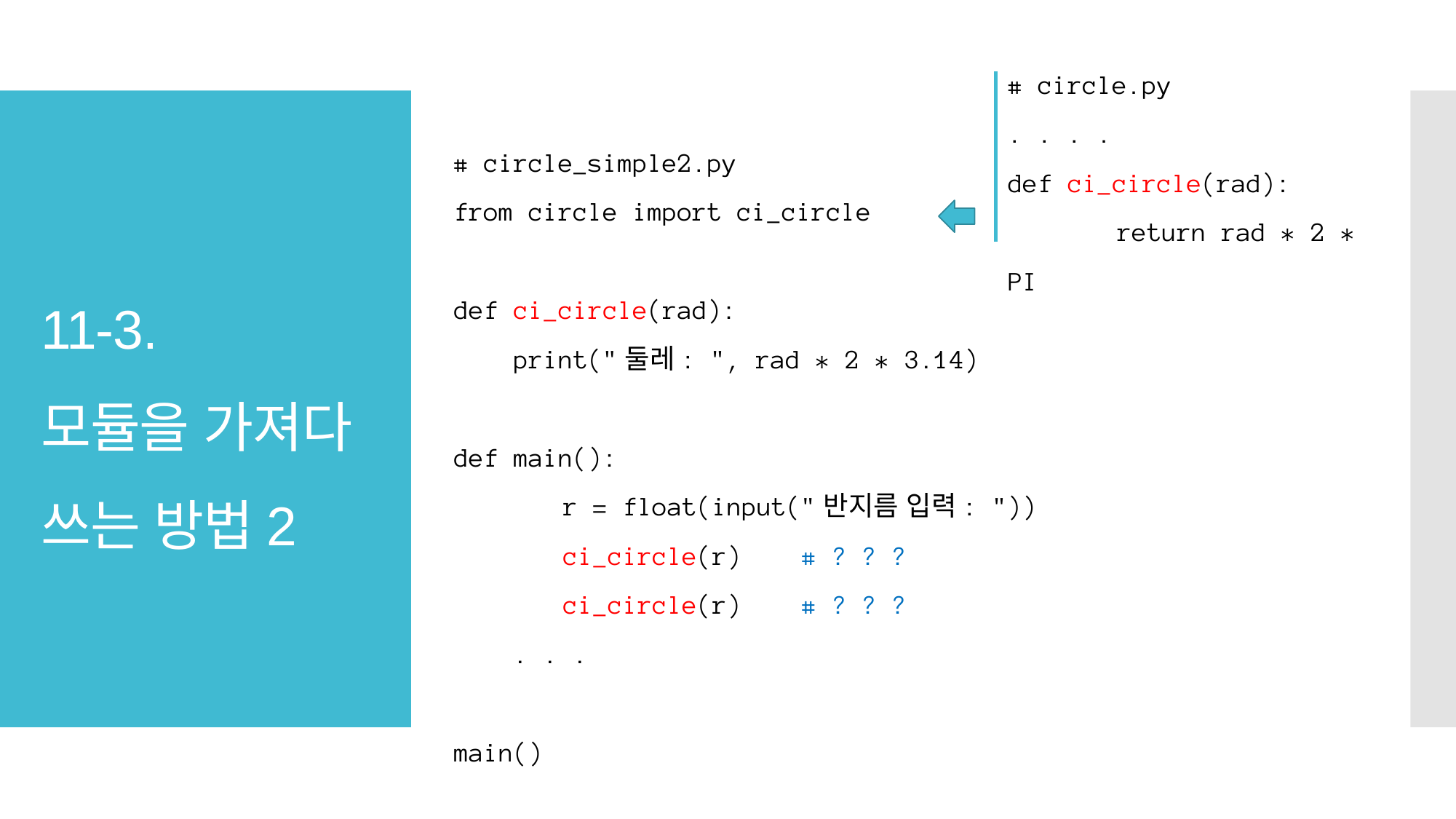

# circle.py
. . . .
def ci_circle(rad):
	return rad * 2 * PI
# circle_simple2.py
from circle import ci_circle

def ci_circle(rad):
    print("둘레: ", rad * 2 * 3.14)

def main():
	r = float(input("반지름 입력: "))
	ci_circle(r)    # ? ? ?
	ci_circle(r)    # ? ? ?
    . . .

main()
# 11-3. 모듈을 가져다 쓰는 방법2